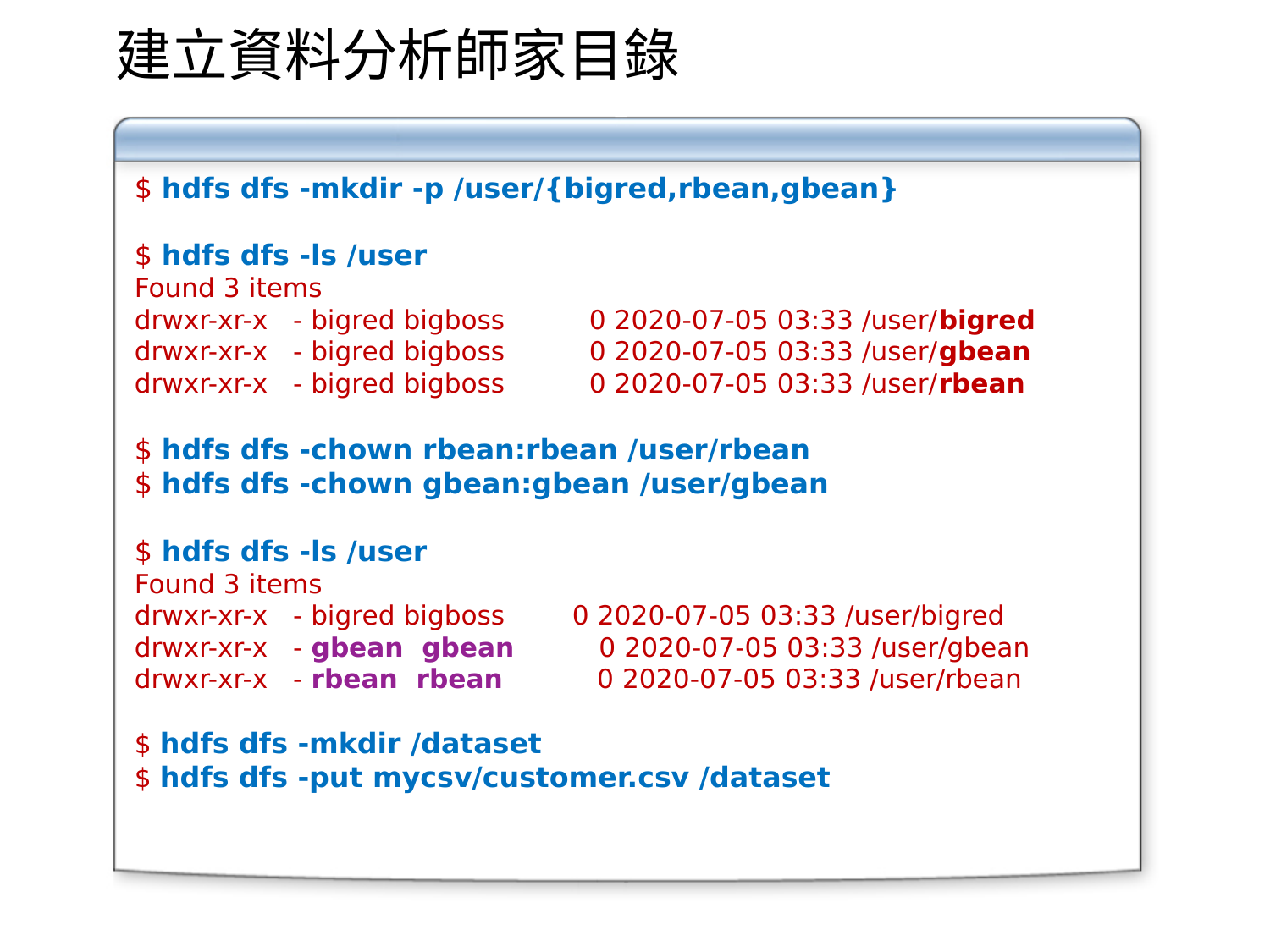

建立資料分析師家目錄
$ hdfs dfs -mkdir -p /user/{bigred,rbean,gbean}

$ hdfs dfs -ls /user
Found 3 items
drwxr-xr-x   - bigred bigboss          0 2020-07-05 03:33 /user/bigred
drwxr-xr-x   - bigred bigboss          0 2020-07-05 03:33 /user/gbean
drwxr-xr-x   - bigred bigboss          0 2020-07-05 03:33 /user/rbean

$ hdfs dfs -chown rbean:rbean /user/rbean
$ hdfs dfs -chown gbean:gbean /user/gbean

$ hdfs dfs -ls /user
Found 3 items
drwxr-xr-x   - bigred bigboss        0 2020-07-05 03:33 /user/bigred
drwxr-xr-x   - gbean  gbean          0 2020-07-05 03:33 /user/gbean
drwxr-xr-x   - rbean  rbean           0 2020-07-05 03:33 /user/rbean

$ hdfs dfs -mkdir /dataset
$ hdfs dfs -put mycsv/customer.csv /dataset